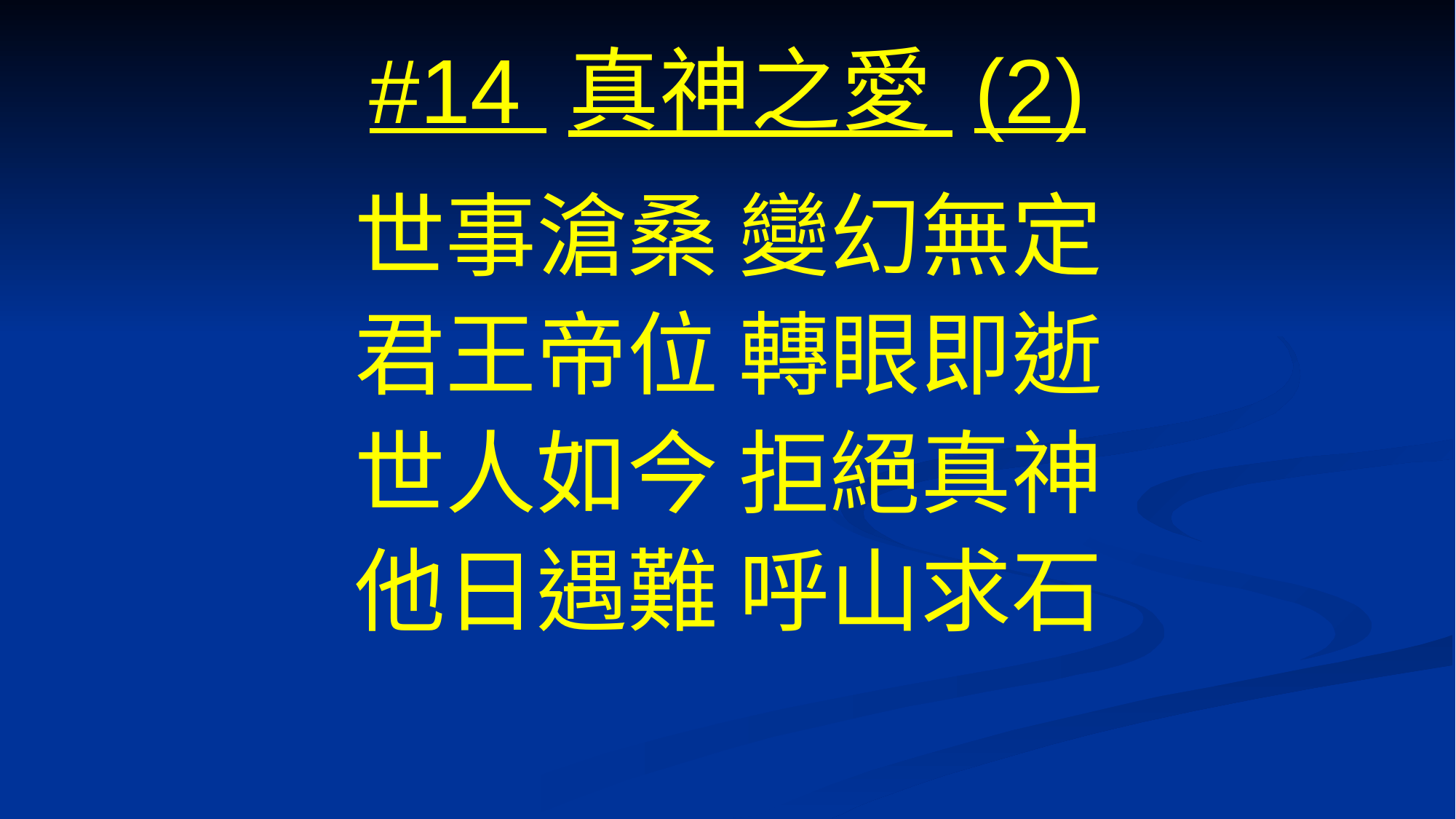

# #14 真神之愛 (2)
世事滄桑 變幻無定
君王帝位 轉眼即逝
世人如今 拒絕真神
他日遇難 呼山求石